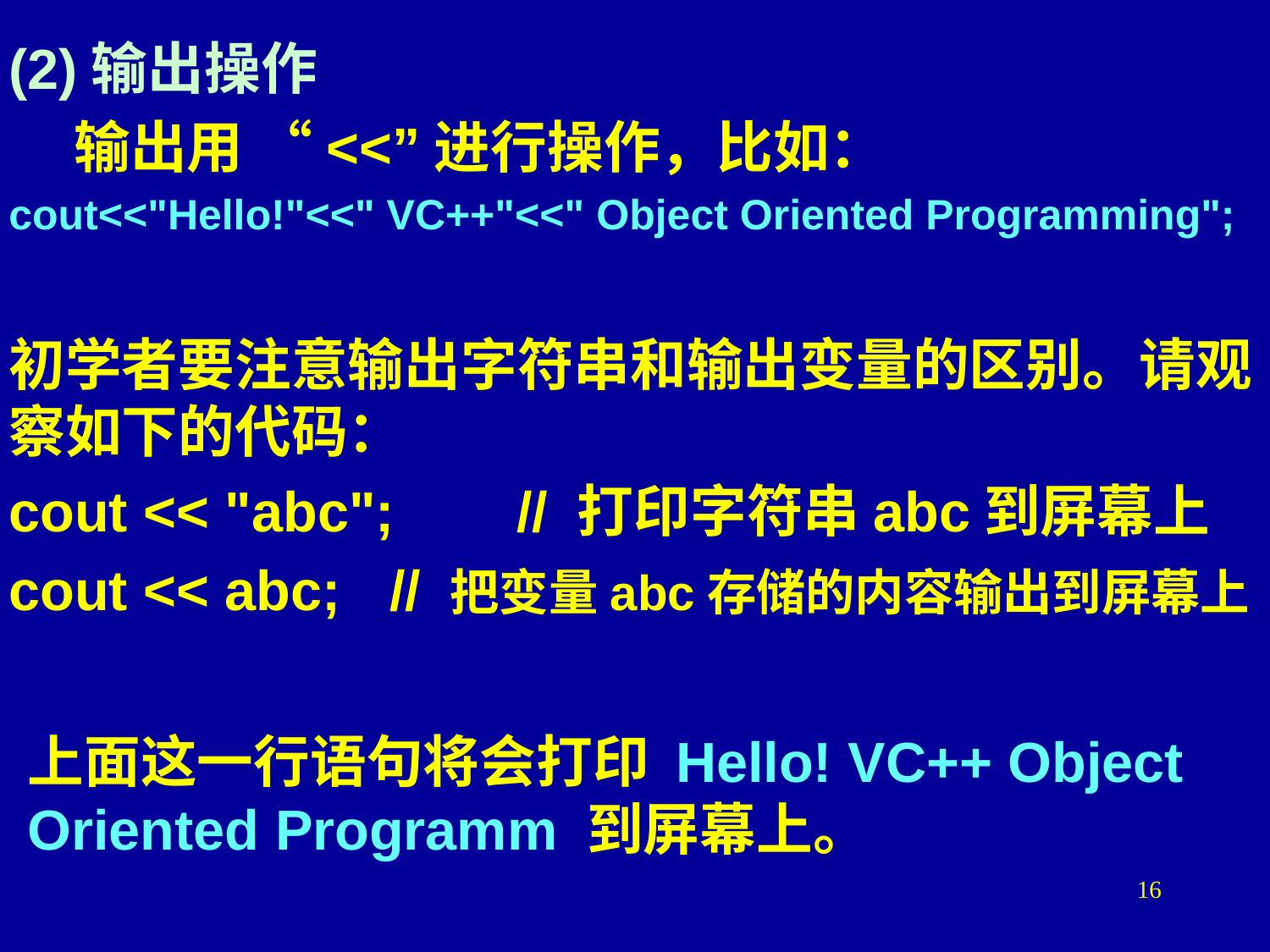

(2)输出操作
    输出用 “<<”进行操作，比如：
cout<<"Hello!"<<" VC++"<<" Object Oriented Programming";

初学者要注意输出字符串和输出变量的区别。请观察如下的代码：
cout << "abc"; 	// 打印字符串abc到屏幕上
cout << abc; 	// 把变量abc存储的内容输出到屏幕上
上面这一行语句将会打印 Hello! VC++ Object Oriented Programm 到屏幕上。
16